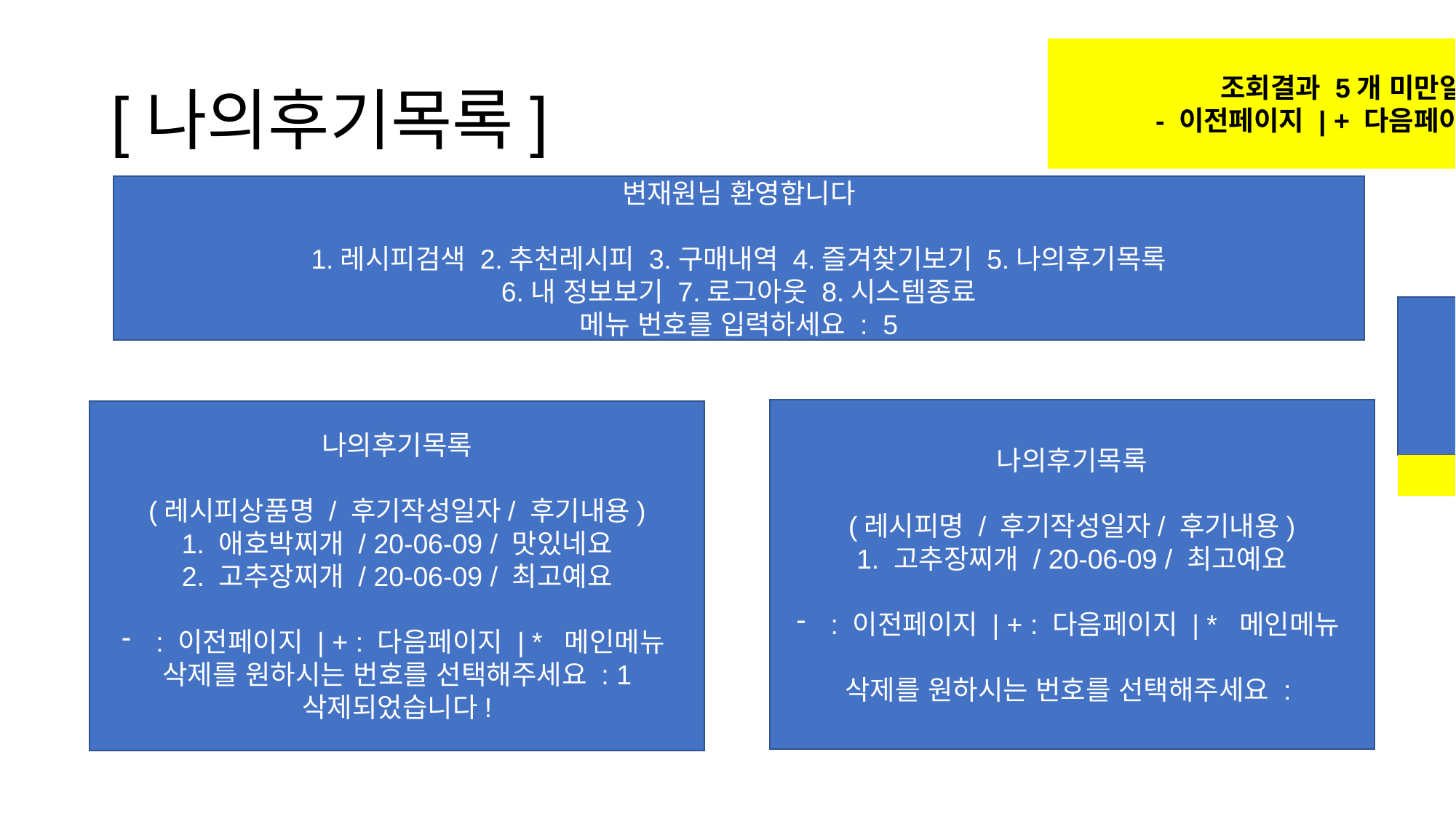

조회결과 5개 미만일때
- 이전페이지 | + 다음페이지 빼기
# [나의후기목록]
변재원님 환영합니다

1.레시피검색 2.추천레시피 3.구매내역 4.즐겨찾기보기 5.나의후기목록
6.내 정보보기 7.로그아웃 8.시스템종료
메뉴 번호를 입력하세요 :  5
나의후기목록

[ 조회된 후기 내용이 없습니다. ]
나의후기목록

(레시피명 / 후기작성일자/ 후기내용)
1. 고추장찌개 / 20-06-09 / 최고예요

: 이전페이지 | + : 다음페이지 | *  메인메뉴

삭제를 원하시는 번호를 선택해주세요 :
나의후기목록

(레시피상품명 / 후기작성일자/ 후기내용)
1. 애호박찌개 / 20-06-09 / 맛있네요
2. 고추장찌개 / 20-06-09 / 최고예요

: 이전페이지 | + : 다음페이지 | *  메인메뉴
삭제를 원하시는 번호를 선택해주세요 : 1
삭제되었습니다!
메인메뉴로 이동